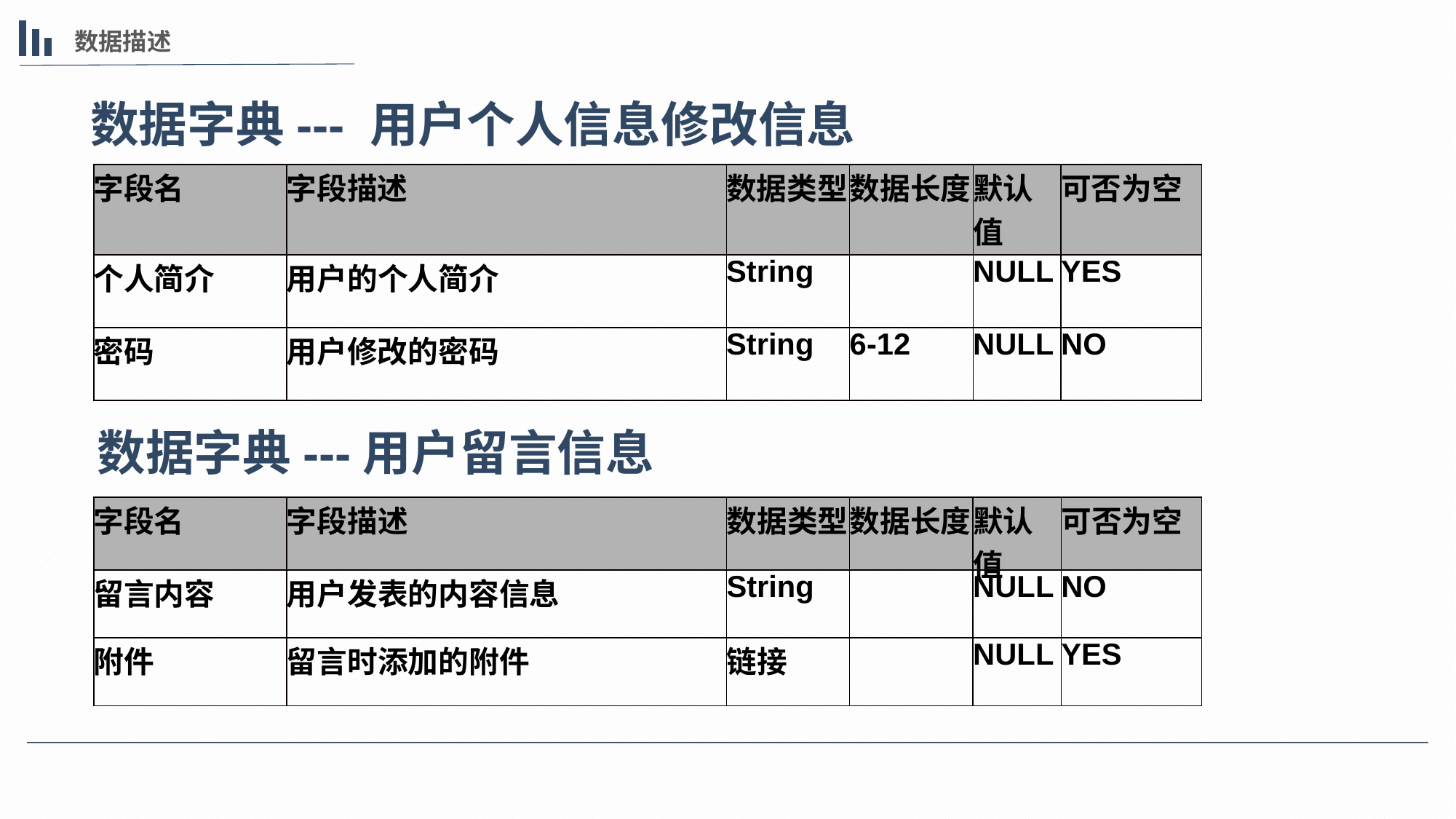

数据描述

数据字典--- 用户个人信息修改信息

| 字段名 | 字段描述 | 数据类型 | 数据长度 | 默认值 | 可否为空 |
| --- | --- | --- | --- | --- | --- |
| 个人简介 | 用户的个人简介 | String |  | NULL | YES |
| 密码 | 用户修改的密码 | String | 6-12 | NULL | NO |
数据字典---用户留言信息

| 字段名 | 字段描述 | 数据类型 | 数据长度 | 默认值 | 可否为空 |
| --- | --- | --- | --- | --- | --- |
| 留言内容 | 用户发表的内容信息 | String |  | NULL | NO |
| 附件 | 留言时添加的附件 | 链接 |  | NULL | YES |